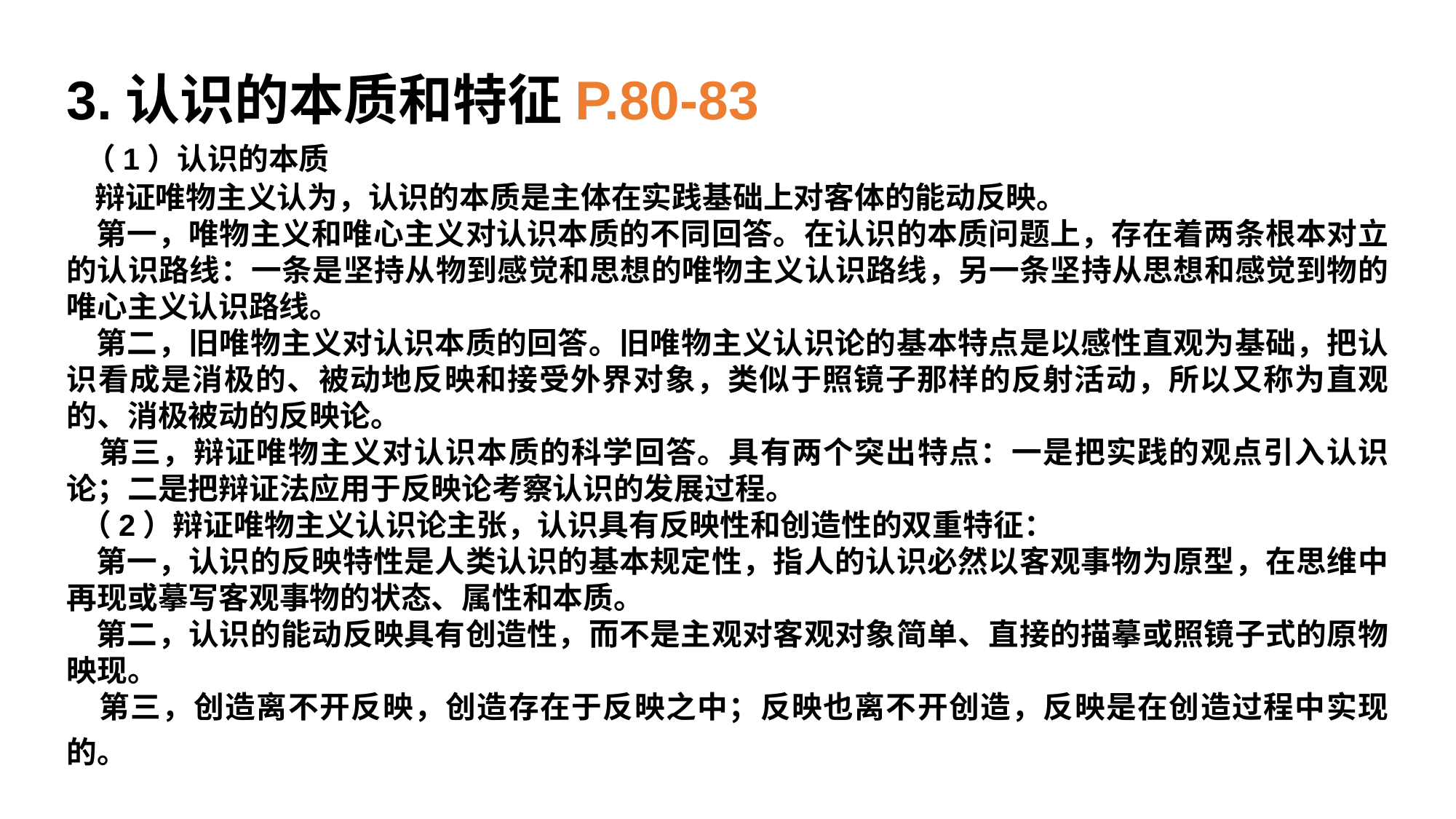

3.认识的本质和特征P.80-83
 （1）认识的本质
   辩证唯物主义认为，认识的本质是主体在实践基础上对客体的能动反映。
   第一，唯物主义和唯心主义对认识本质的不同回答。在认识的本质问题上，存在着两条根本对立的认识路线：一条是坚持从物到感觉和思想的唯物主义认识路线，另一条坚持从思想和感觉到物的唯心主义认识路线。
   第二，旧唯物主义对认识本质的回答。旧唯物主义认识论的基本特点是以感性直观为基础，把认识看成是消极的、被动地反映和接受外界对象，类似于照镜子那样的反射活动，所以又称为直观的、消极被动的反映论。
   第三，辩证唯物主义对认识本质的科学回答。具有两个突出特点：一是把实践的观点引入认识论；二是把辩证法应用于反映论考察认识的发展过程。
 （2）辩证唯物主义认识论主张，认识具有反映性和创造性的双重特征：
   第一，认识的反映特性是人类认识的基本规定性，指人的认识必然以客观事物为原型，在思维中再现或摹写客观事物的状态、属性和本质。
   第二，认识的能动反映具有创造性，而不是主观对客观对象简单、直接的描摹或照镜子式的原物映现。
   第三，创造离不开反映，创造存在于反映之中；反映也离不开创造，反映是在创造过程中实现的。